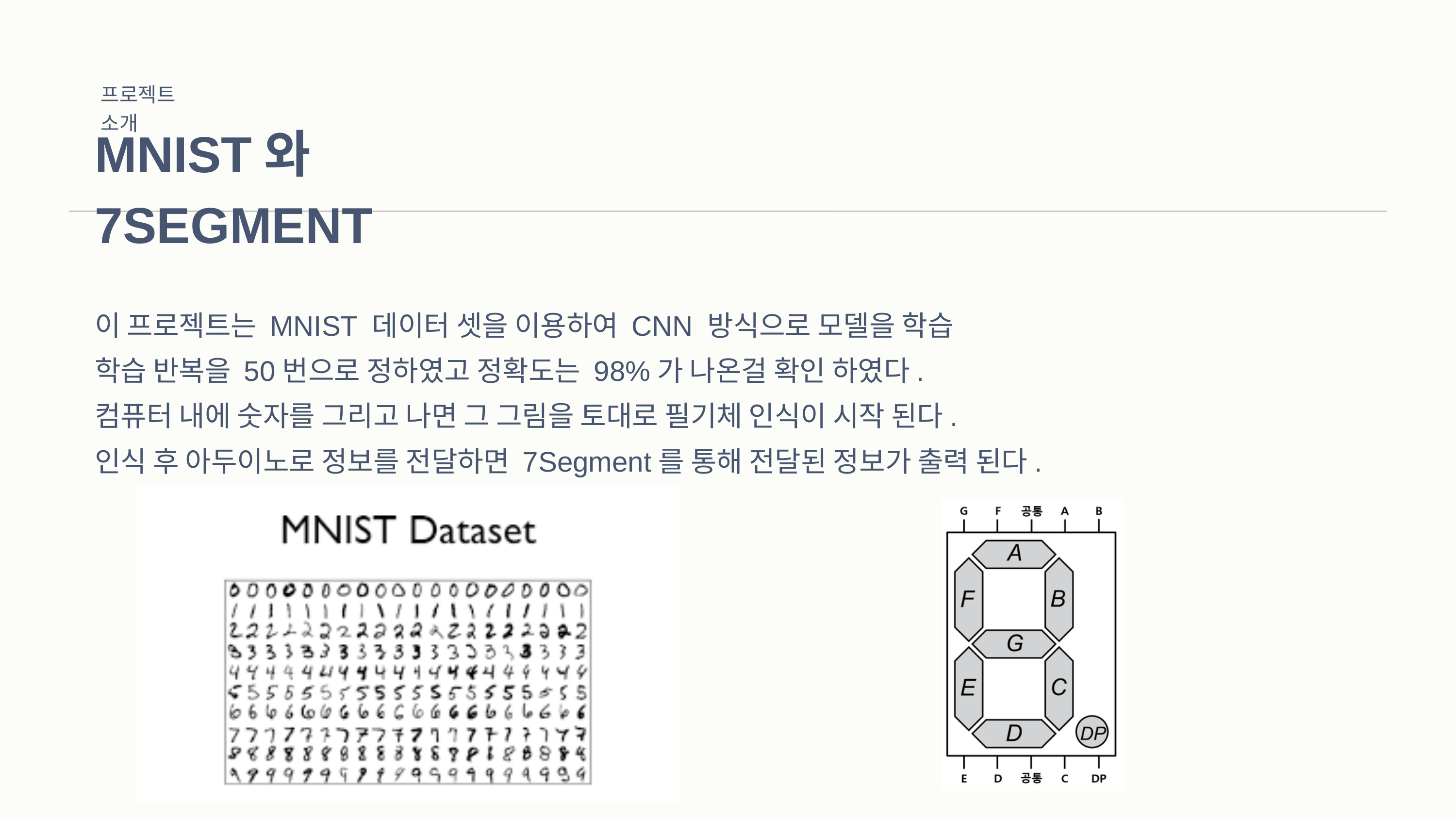

프로젝트 소개
MNIST와 7SEGMENT

이 프로젝트는 MNIST 데이터 셋을 이용하여 CNN 방식으로 모델을 학습
학습 반복을 50번으로 정하였고 정확도는 98%가 나온걸 확인 하였다.
컴퓨터 내에 숫자를 그리고 나면 그 그림을 토대로 필기체 인식이 시작 된다.
인식 후 아두이노로 정보를 전달하면 7Segment를 통해 전달된 정보가 출력 된다.